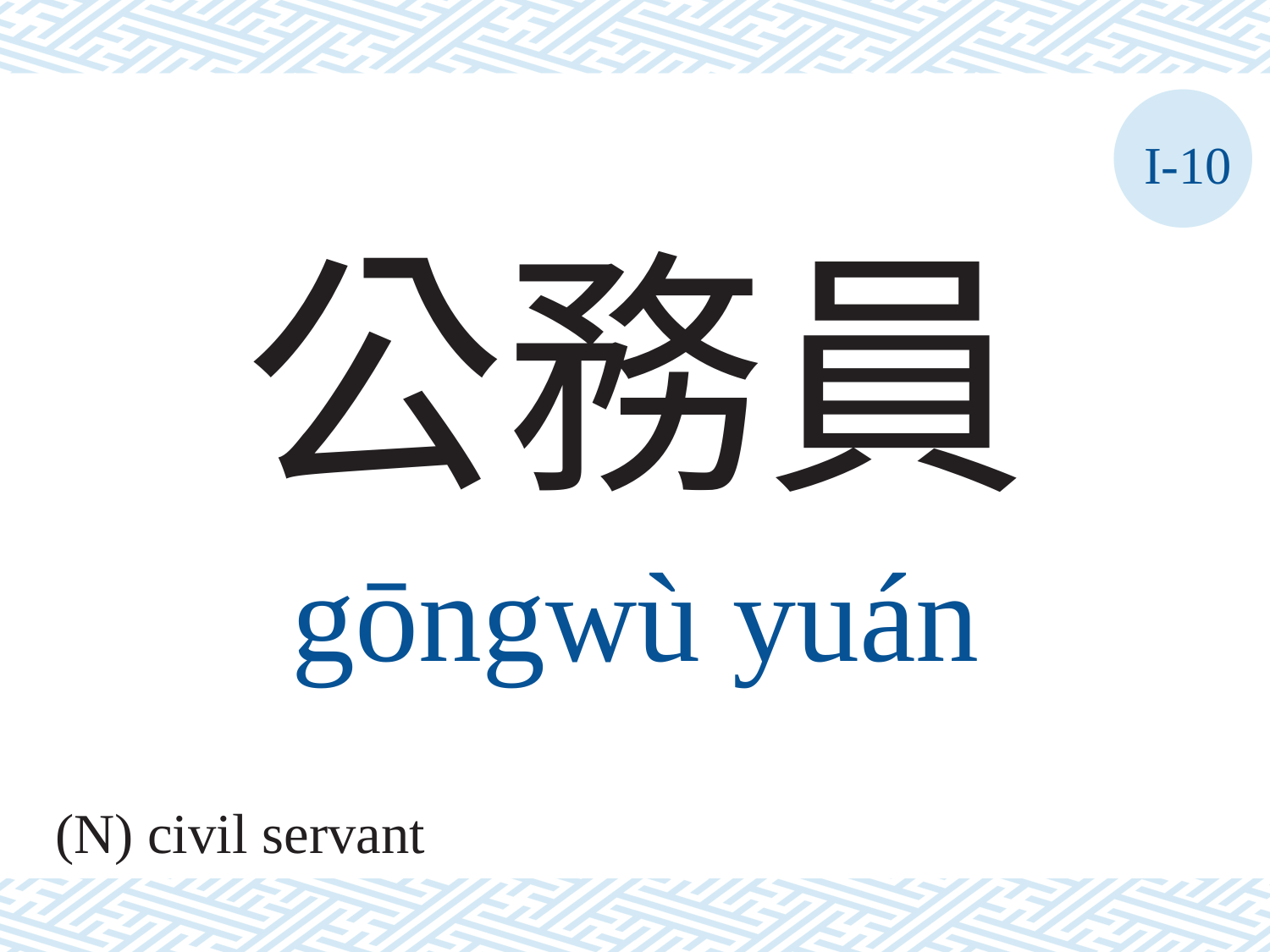

I-10
公務員
gōngwù	yuán
(N) civil servant